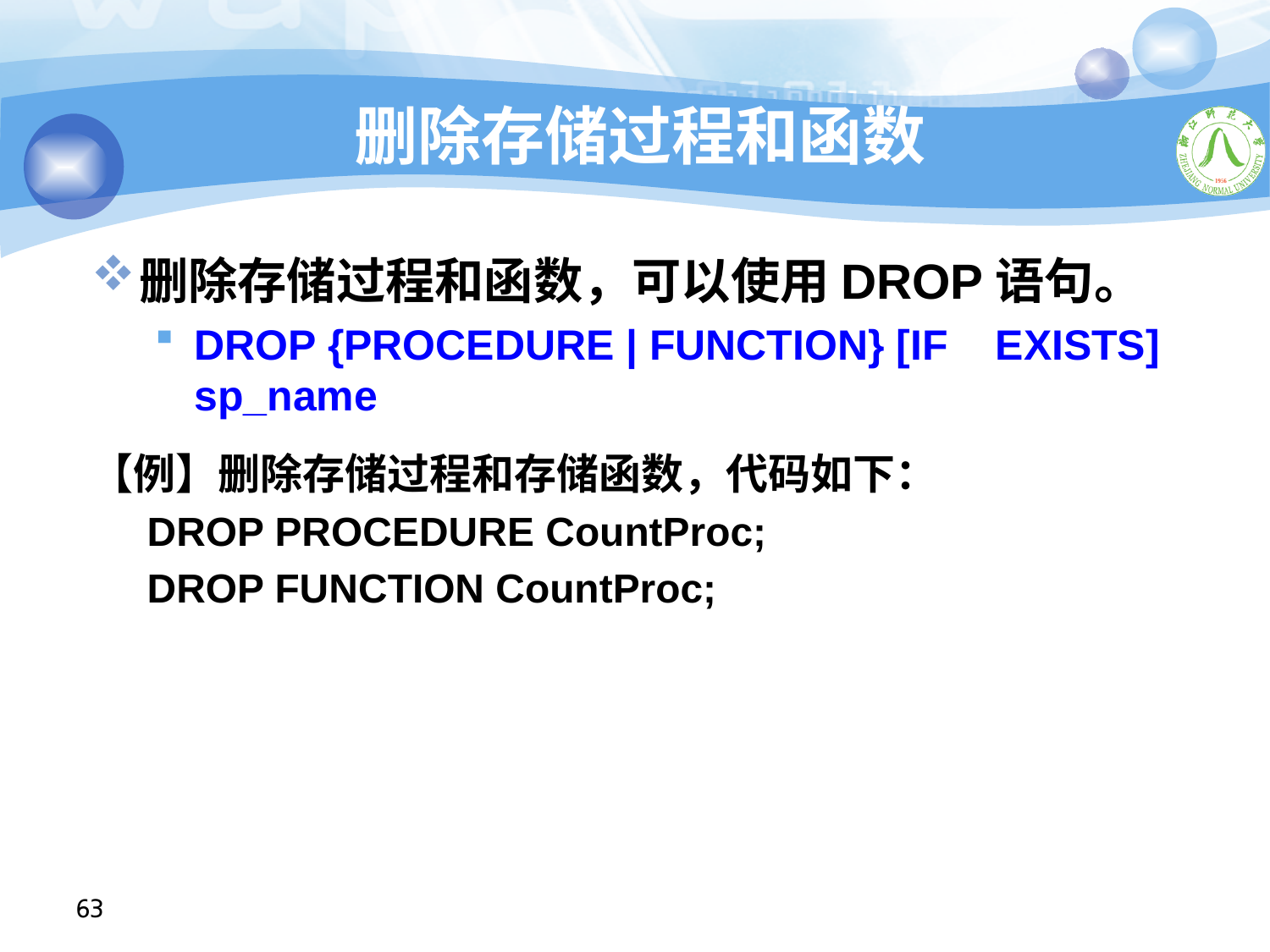

# 删除存储过程和函数
删除存储过程和函数，可以使用DROP语句。
DROP {PROCEDURE | FUNCTION} [IF    EXISTS] sp_name

【例】删除存储过程和存储函数，代码如下：
DROP PROCEDURE CountProc;
DROP FUNCTION CountProc;
63